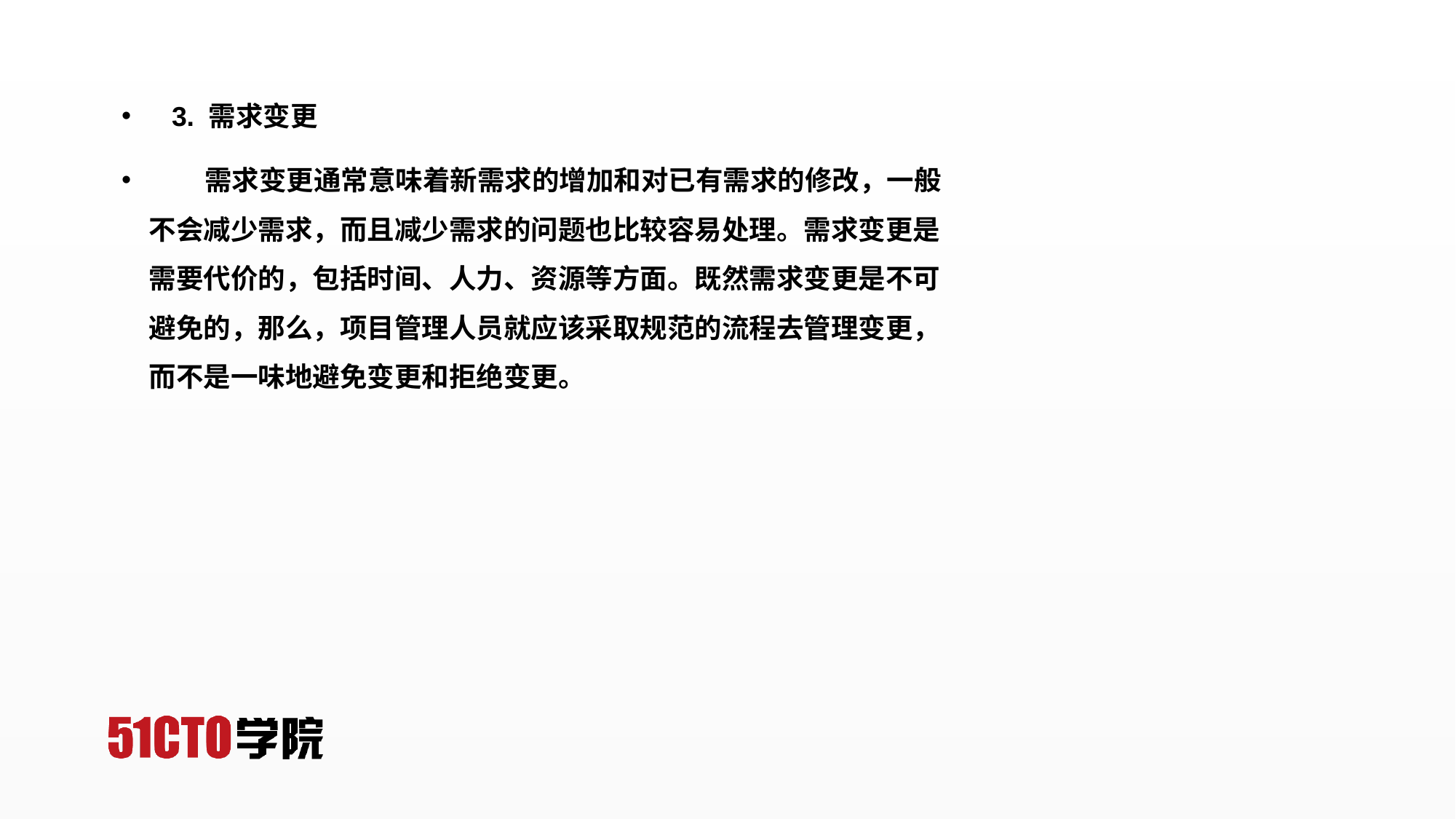

3. 需求变更
        需求变更通常意味着新需求的增加和对已有需求的修改，一般不会减少需求，而且减少需求的问题也比较容易处理。需求变更是需要代价的，包括时间、人力、资源等方面。既然需求变更是不可避免的，那么，项目管理人员就应该采取规范的流程去管理变更，而不是一味地避免变更和拒绝变更。